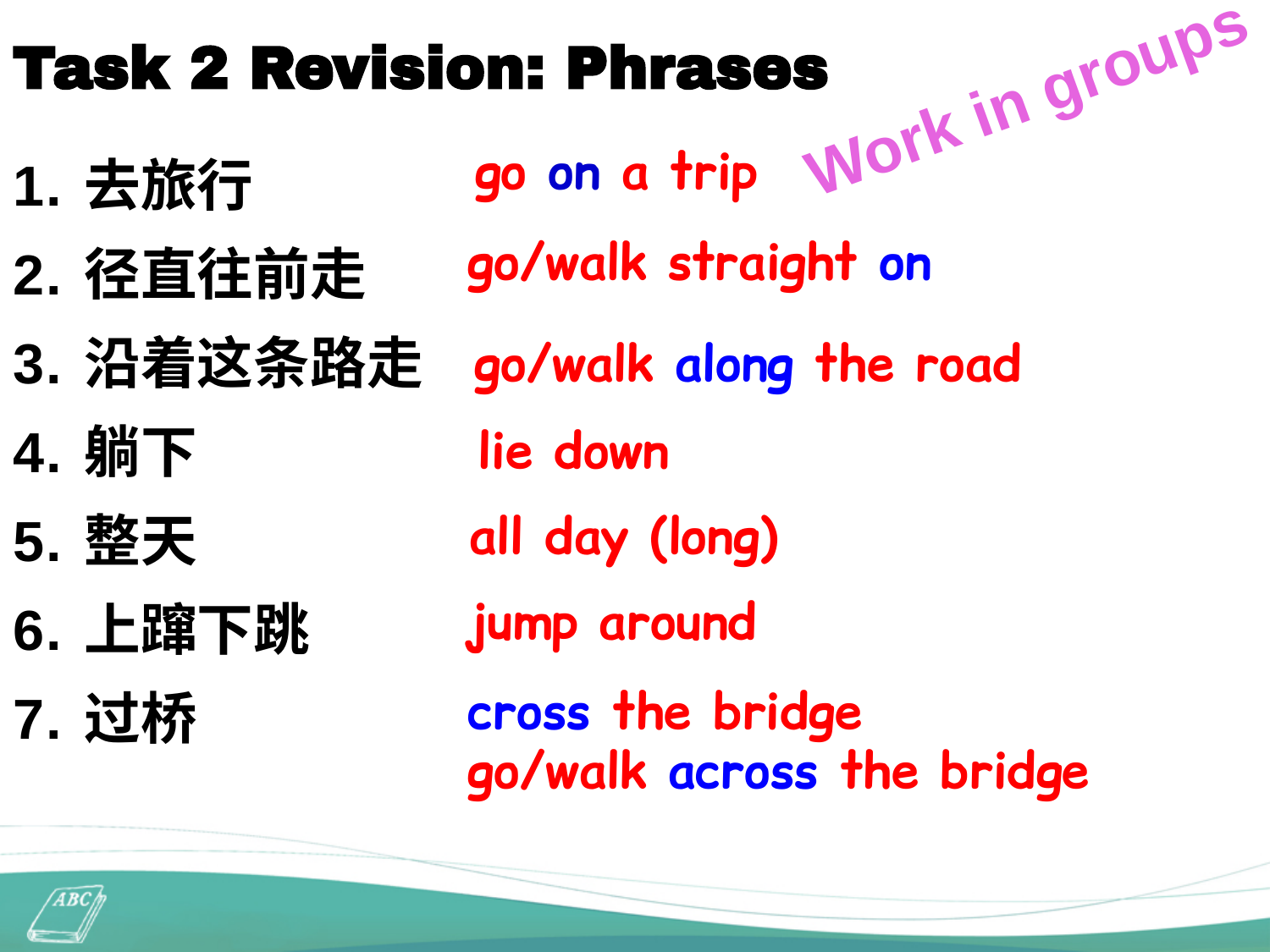

# Task 2 Revision: Phrases
Work in groups
去旅行
径直往前走
沿着这条路走
躺下
整天
上蹿下跳
过桥

go on a trip
go/walk straight on
go/walk along the road
lie down
all day (long)
jump around
cross the bridge
go/walk across the bridge